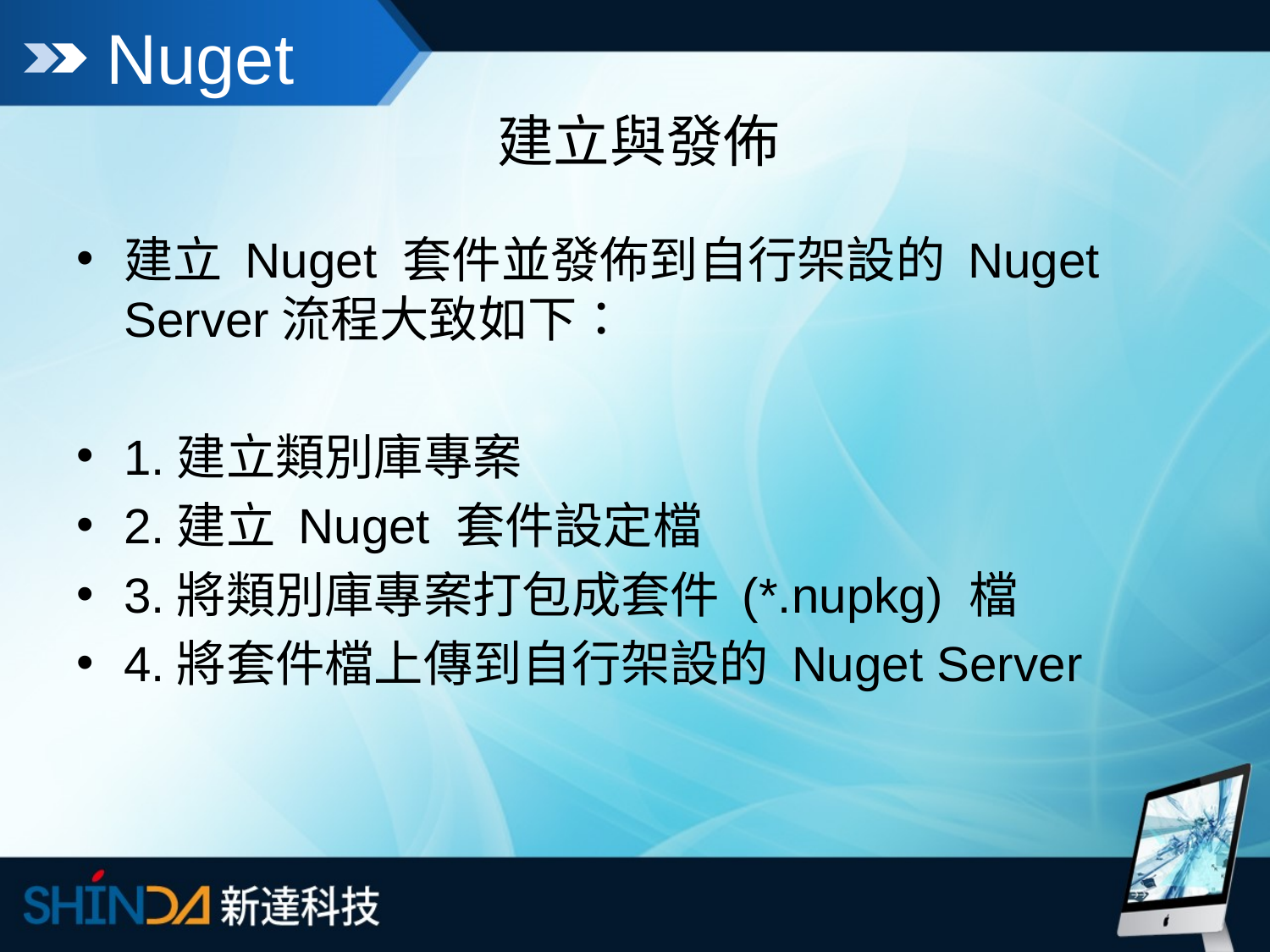

Nuget
# 建立與發佈
建立 Nuget 套件並發佈到自行架設的 Nuget Server流程大致如下：

1.建立類別庫專案
2.建立 Nuget 套件設定檔
3.將類別庫專案打包成套件 (*.nupkg) 檔
4.將套件檔上傳到自行架設的 Nuget Server